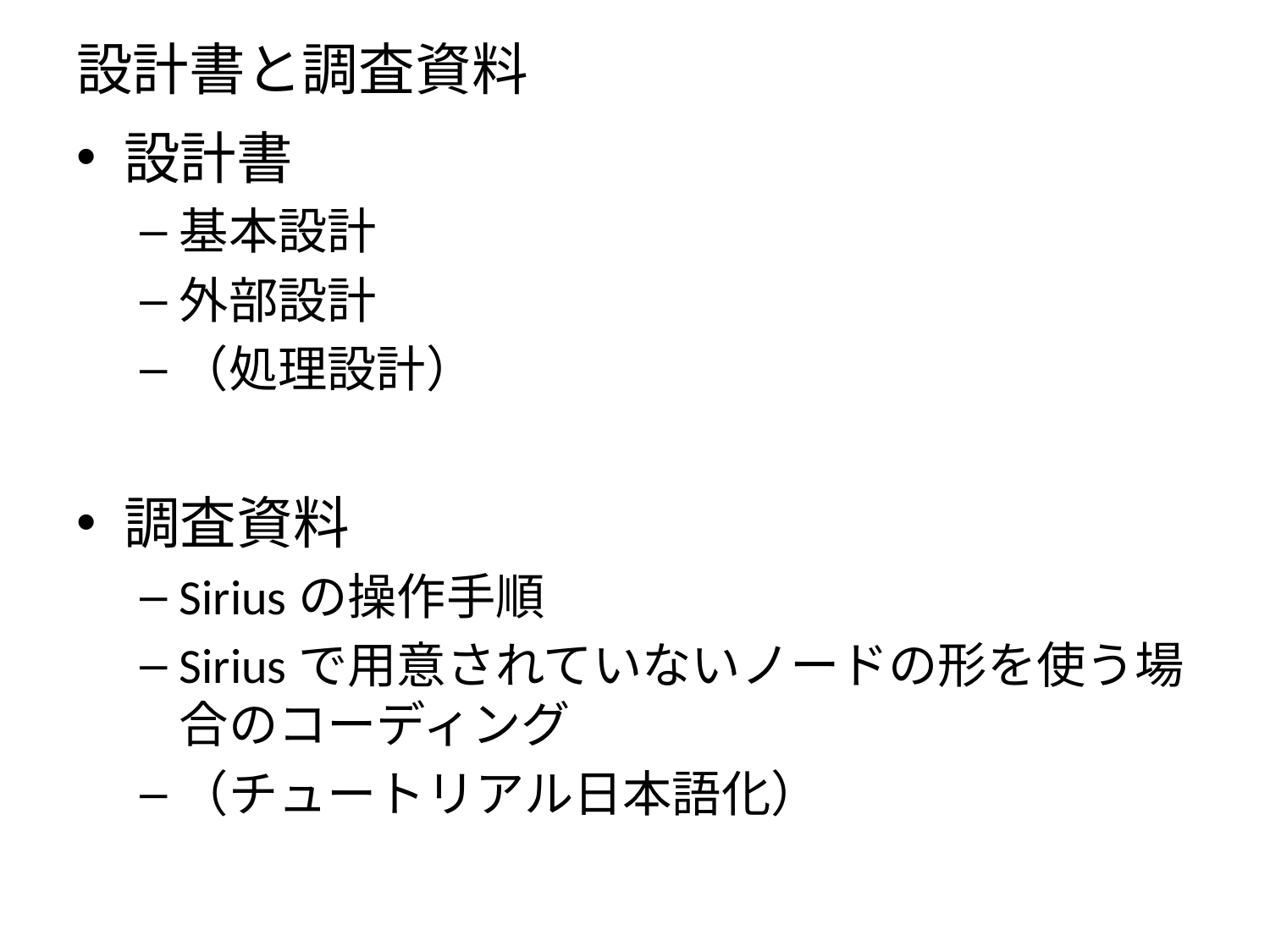

# 設計書と調査資料
設計書
基本設計
外部設計
（処理設計）

調査資料
Siriusの操作手順
Siriusで用意されていないノードの形を使う場合のコーディング
（チュートリアル日本語化）